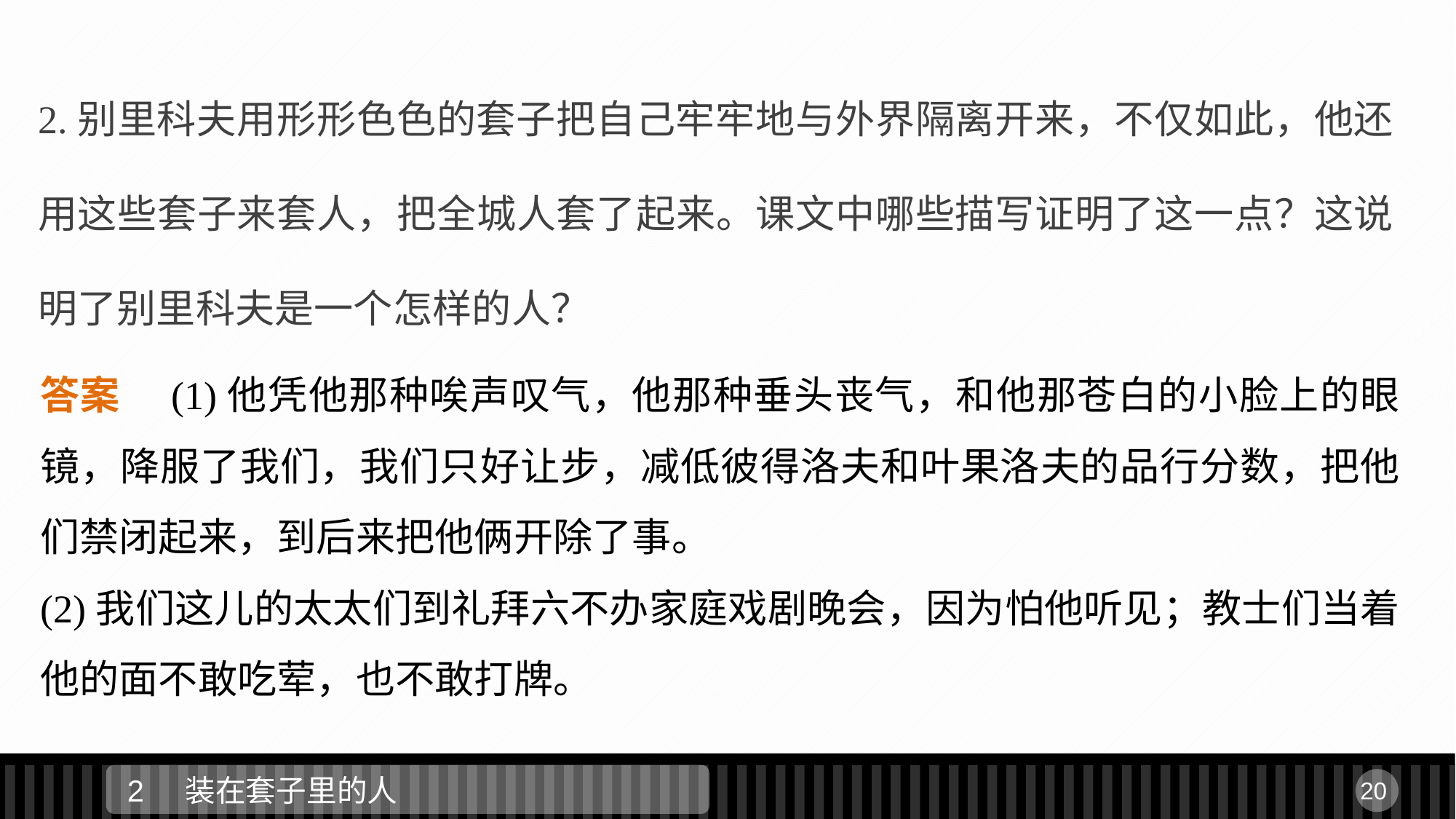

2.别里科夫用形形色色的套子把自己牢牢地与外界隔离开来，不仅如此，他还用这些套子来套人，把全城人套了起来。课文中哪些描写证明了这一点？这说明了别里科夫是一个怎样的人？
答案　(1)他凭他那种唉声叹气，他那种垂头丧气，和他那苍白的小脸上的眼镜，降服了我们，我们只好让步，减低彼得洛夫和叶果洛夫的品行分数，把他们禁闭起来，到后来把他俩开除了事。
(2)我们这儿的太太们到礼拜六不办家庭戏剧晚会，因为怕他听见；教士们当着他的面不敢吃荤，也不敢打牌。